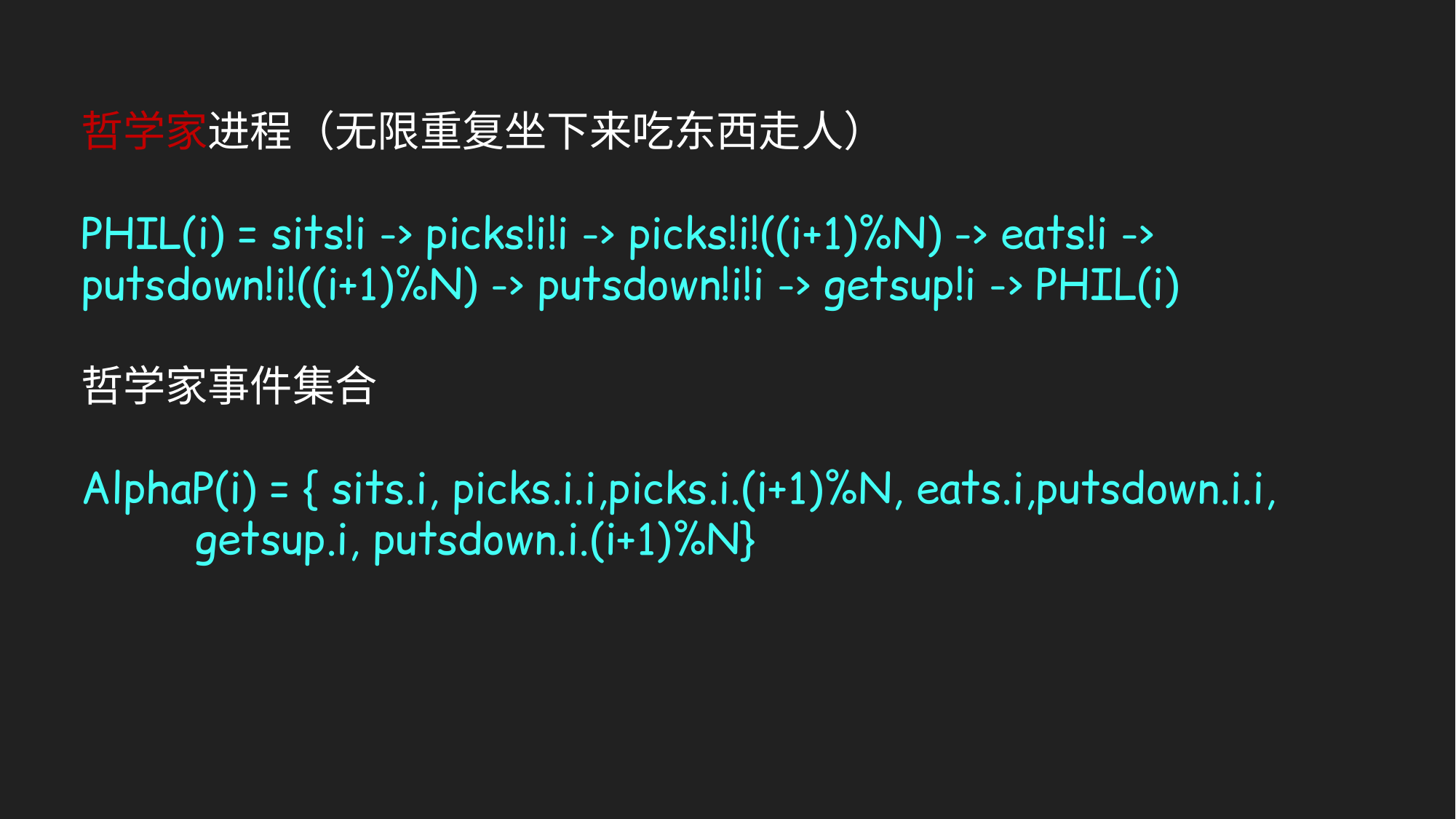

哲学家进程（无限重复坐下来吃东西走人）

PHIL(i) = sits!i -> picks!i!i -> picks!i!((i+1)%N) -> eats!i -> putsdown!i!((i+1)%N) -> putsdown!i!i -> getsup!i -> PHIL(i)

哲学家事件集合

AlphaP(i) = { sits.i, picks.i.i,picks.i.(i+1)%N, eats.i,putsdown.i.i,          getsup.i, putsdown.i.(i+1)%N}